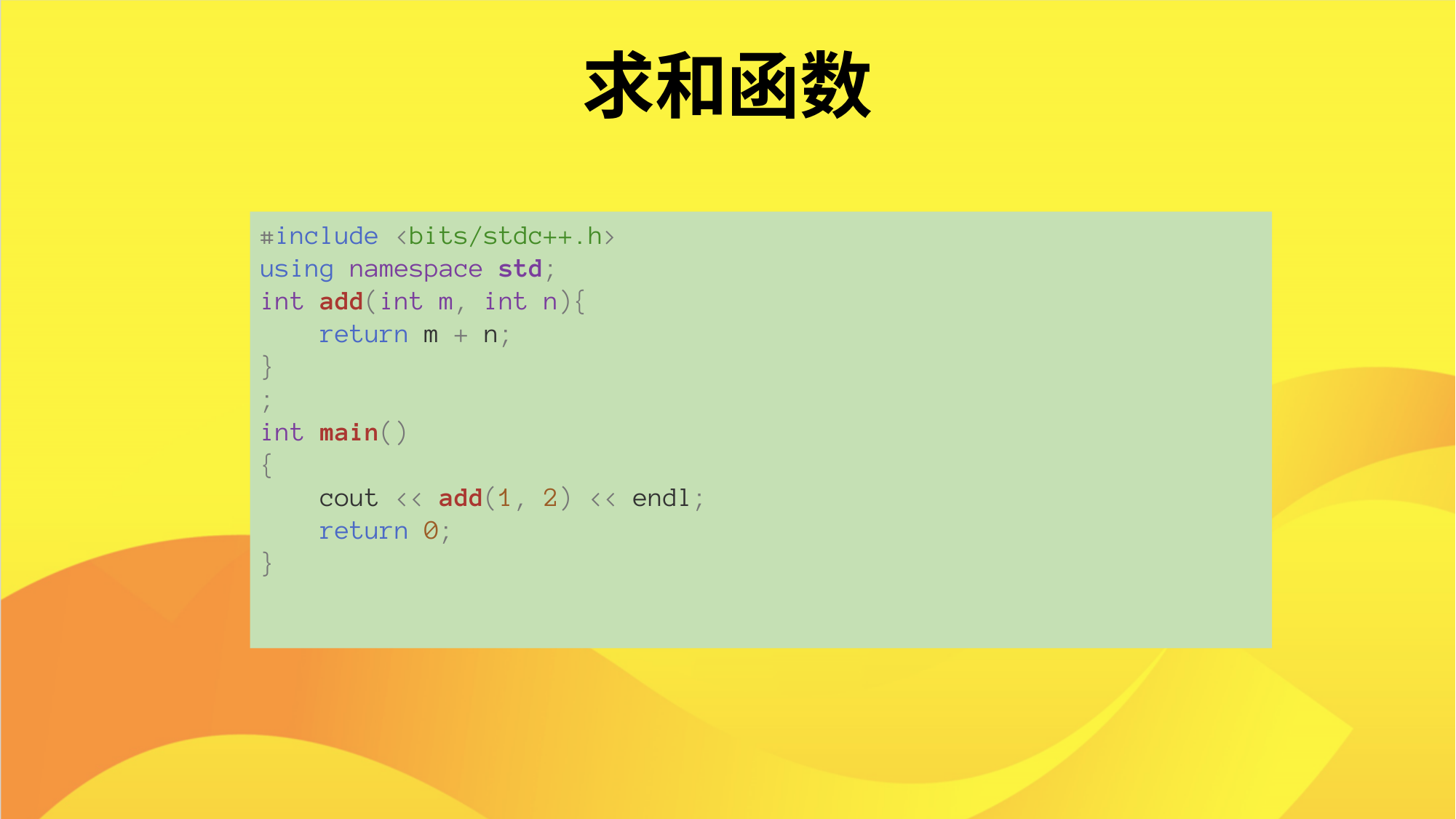

求和函数
#include <bits/stdc++.h>
using namespace std;
int add(int m, int n){
    return m + n;
}
;
int main()
{
    cout << add(1, 2) << endl;
    return 0;
}